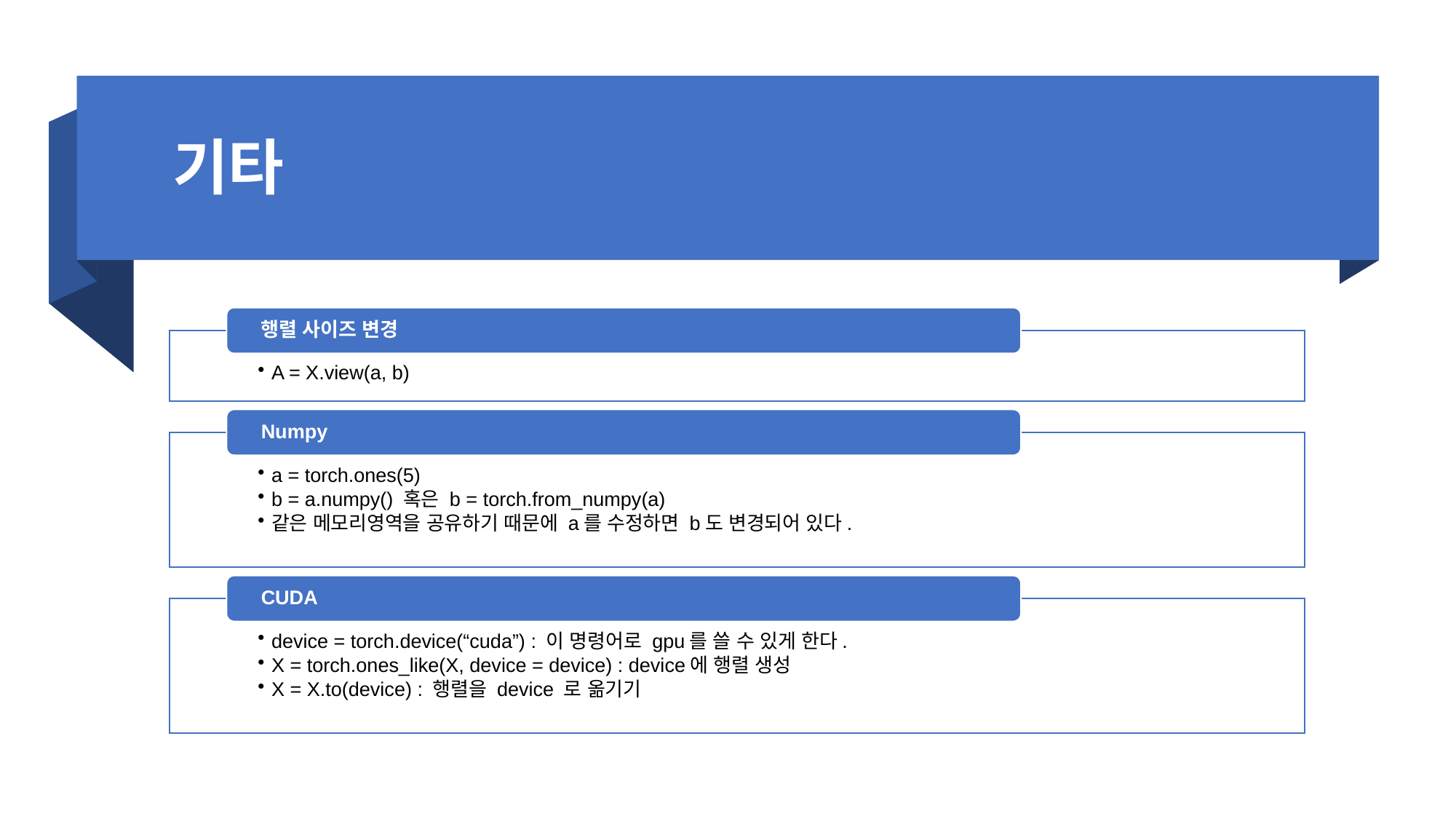

# 기타
A = X.view(a, b)
행렬 사이즈 변경
a = torch.ones(5)
b = a.numpy() 혹은 b = torch.from_numpy(a)
같은 메모리영역을 공유하기 때문에 a를 수정하면 b도 변경되어 있다.
Numpy
device = torch.device(“cuda”) : 이 명령어로 gpu를 쓸 수 있게 한다.
X = torch.ones_like(X, device = device) : device에 행렬 생성
X = X.to(device) : 행렬을 device 로 옮기기
CUDA